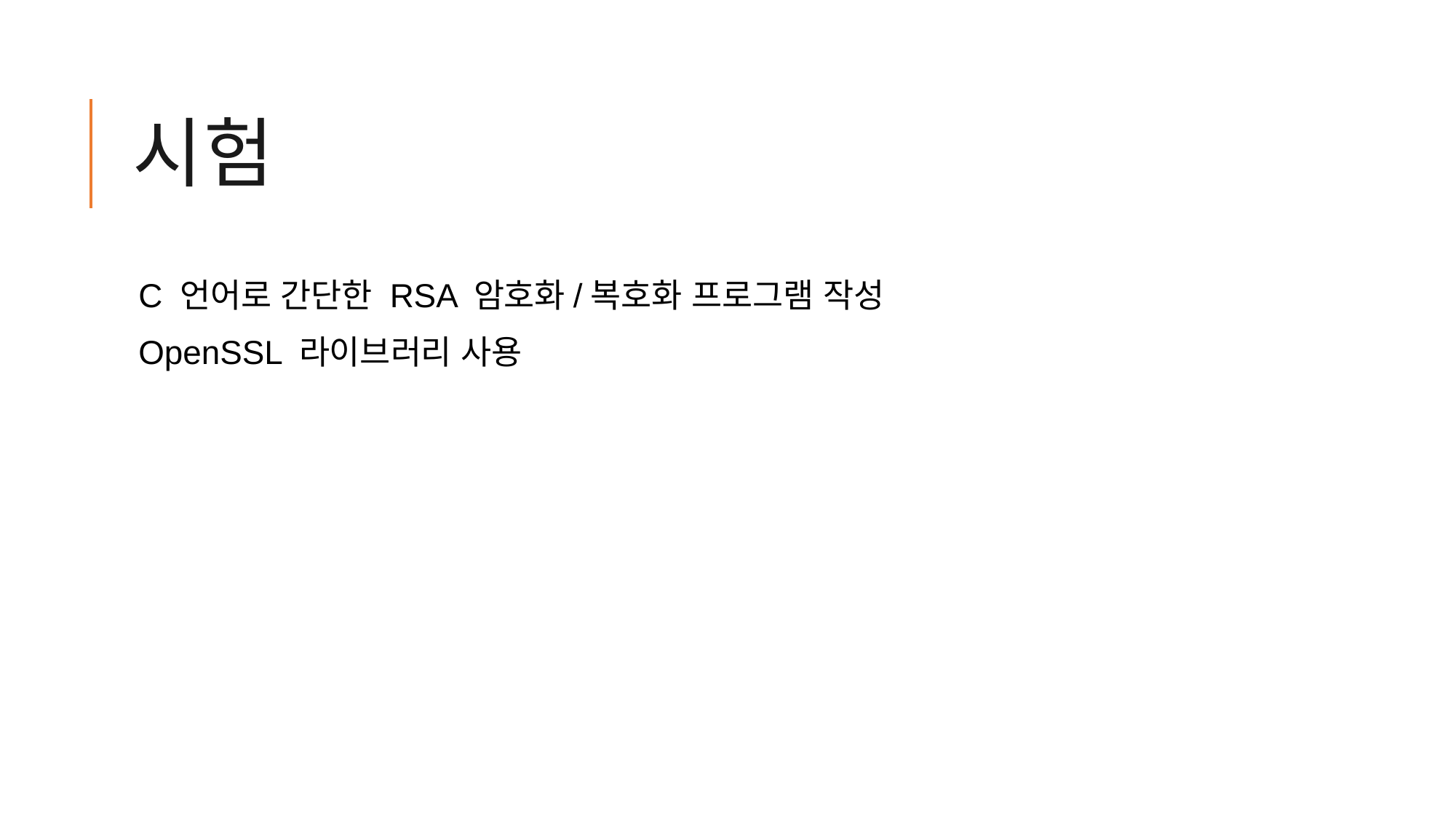

# 시험
C 언어로 간단한 RSA 암호화/복호화 프로그램 작성
OpenSSL 라이브러리 사용